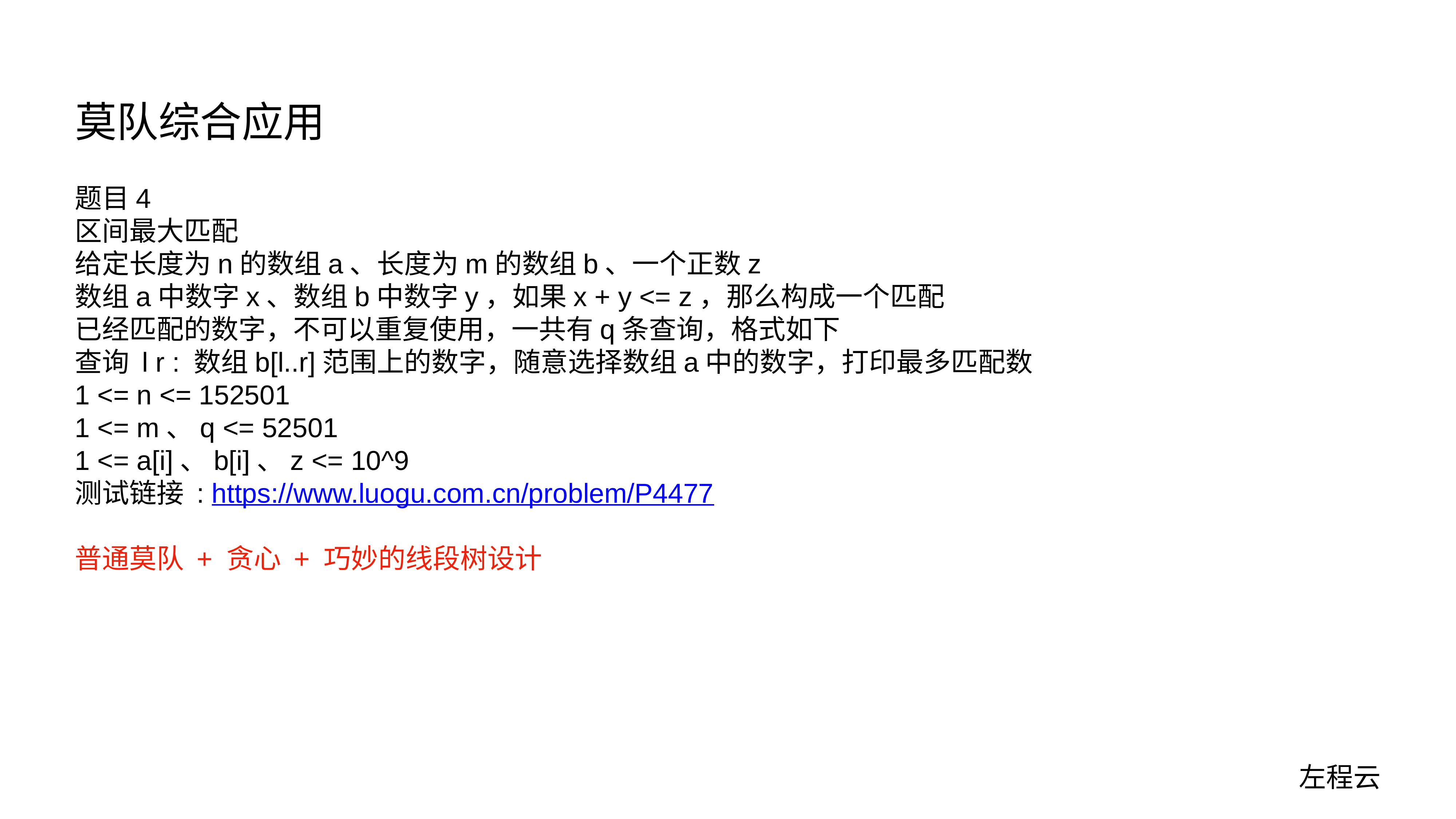

# 莫队综合应用
题目4
区间最大匹配
给定长度为n的数组a、长度为m的数组b、一个正数z
数组a中数字x、数组b中数字y，如果x + y <= z，那么构成一个匹配
已经匹配的数字，不可以重复使用，一共有q条查询，格式如下
查询 l r : 数组b[l..r]范围上的数字，随意选择数组a中的数字，打印最多匹配数
1 <= n <= 152501
1 <= m、q <= 52501
1 <= a[i]、b[i]、z <= 10^9
测试链接 : https://www.luogu.com.cn/problem/P4477

普通莫队 + 贪心 + 巧妙的线段树设计
左程云